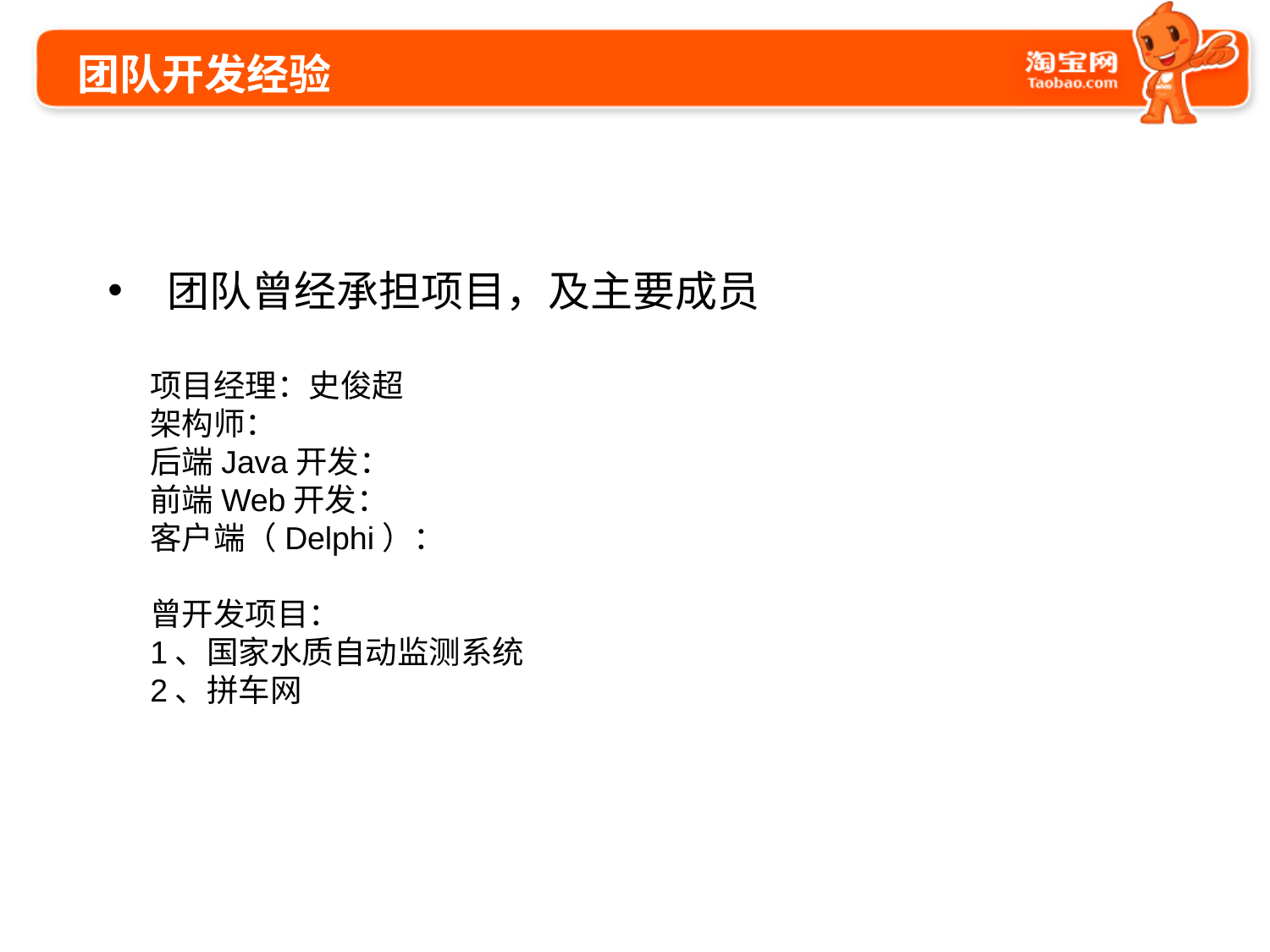

团队开发经验
  团队曾经承担项目，及主要成员
项目经理：史俊超
架构师：
后端Java开发：
前端Web开发：
客户端（Delphi）：

曾开发项目：
1、国家水质自动监测系统
2、拼车网